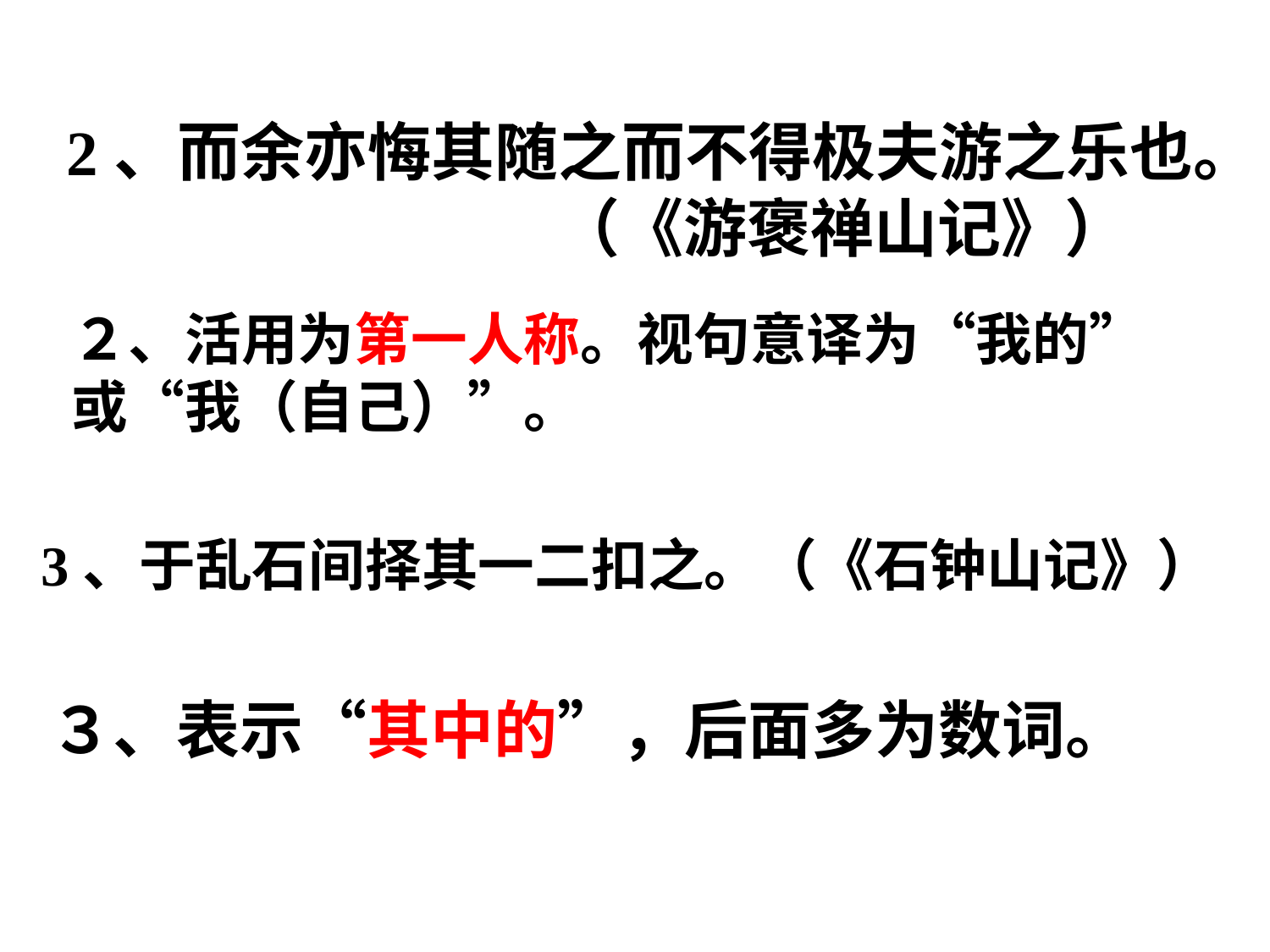

2、而余亦悔其随之而不得极夫游之乐也。
                                 （《游褒禅山记》）

２、活用为第一人称。视句意译为“我的”或“我（自己）”。
  3、于乱石间择其一二扣之。（《石钟山记》）
３、表示“其中的”，后面多为数词。